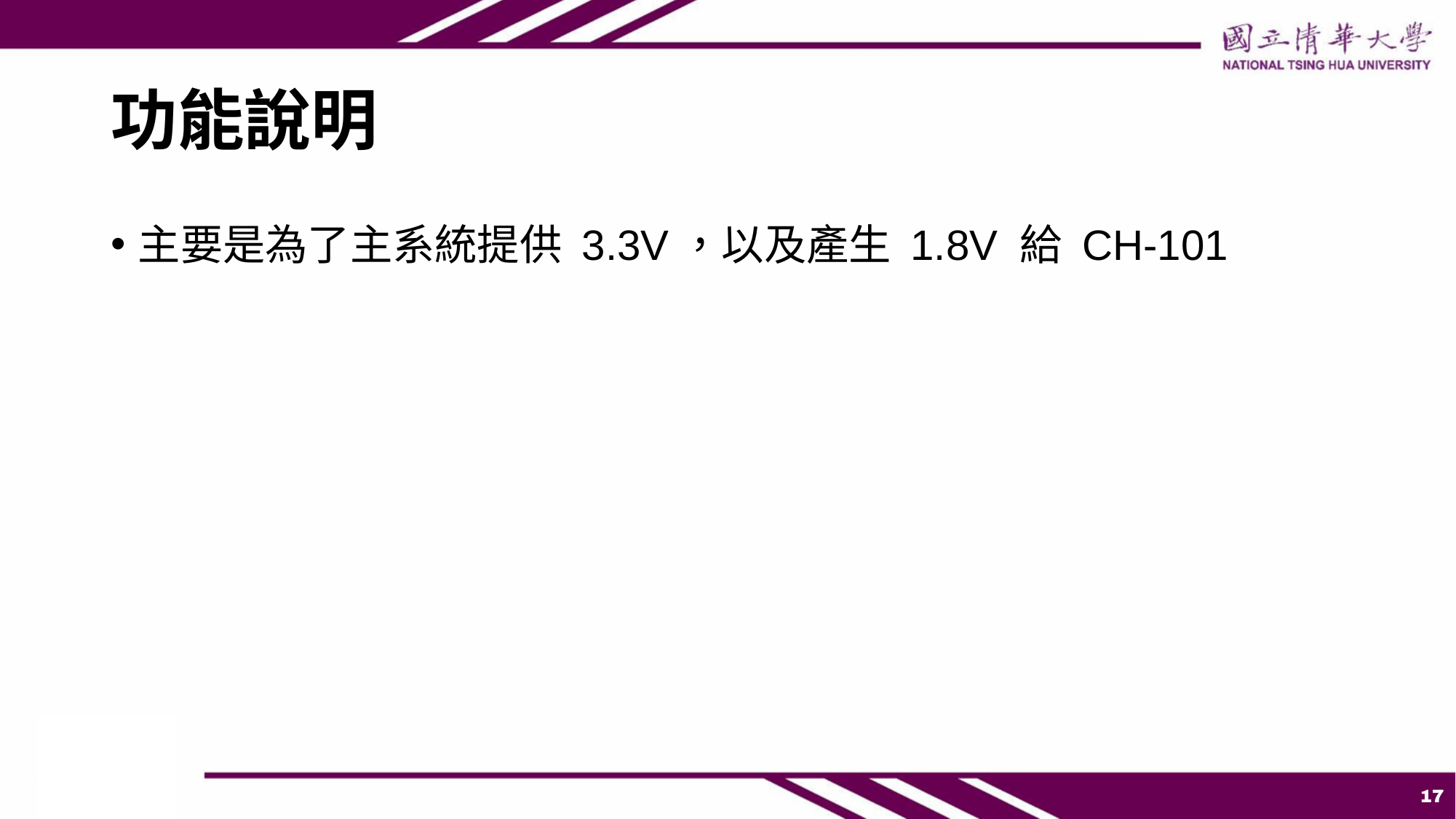

# 功能說明
主要是為了主系統提供 3.3V，以及產生 1.8V 給 CH-101
17